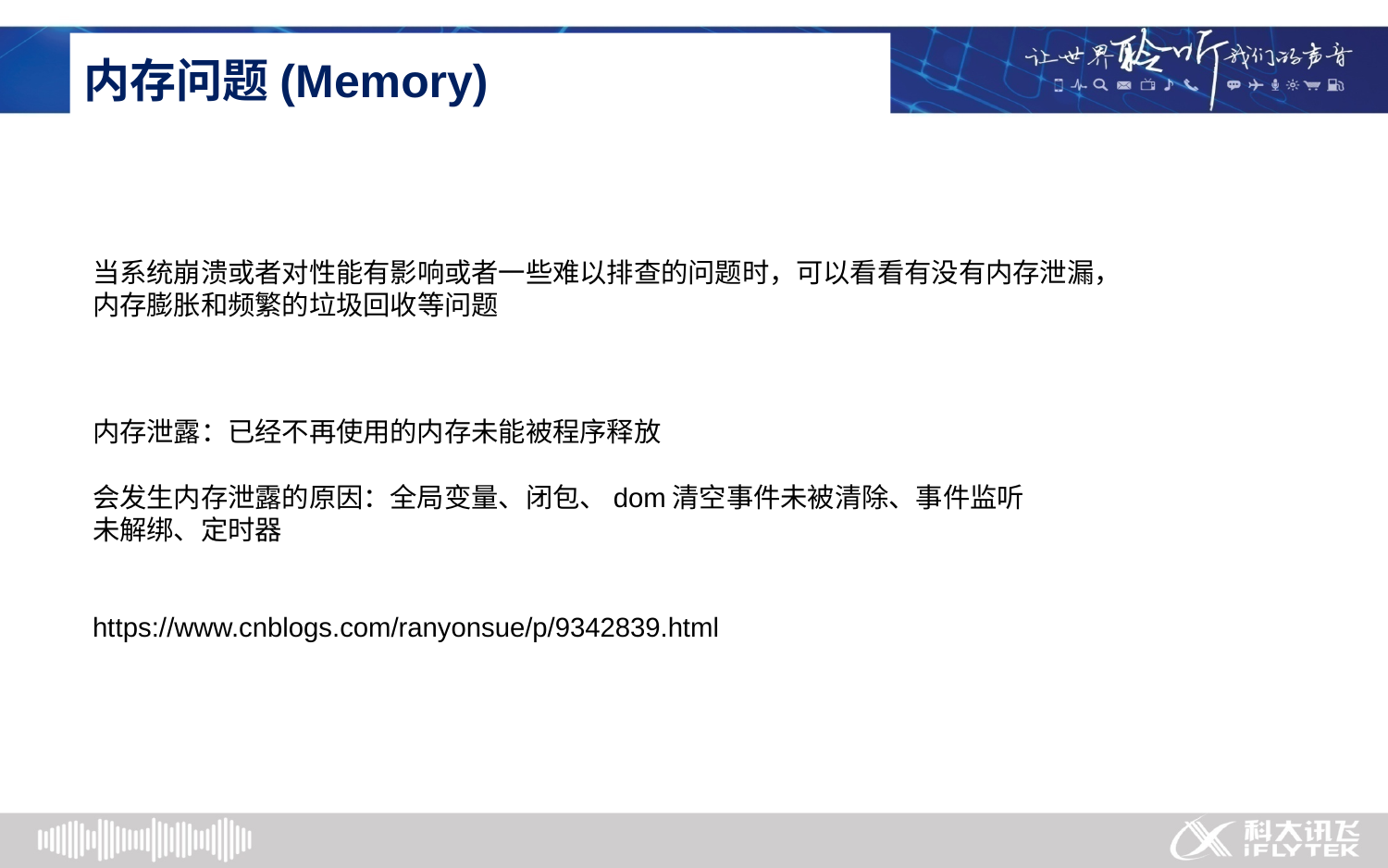

# 内存问题(Memory)

当系统崩溃或者对性能有影响或者一些难以排查的问题时，可以看看有没有内存泄漏，内存膨胀和频繁的垃圾回收等问题

内存泄露：已经不再使用的内存未能被程序释放

会发生内存泄露的原因：全局变量、闭包、dom清空事件未被清除、事件监听未解绑、定时器

https://www.cnblogs.com/ranyonsue/p/9342839.html